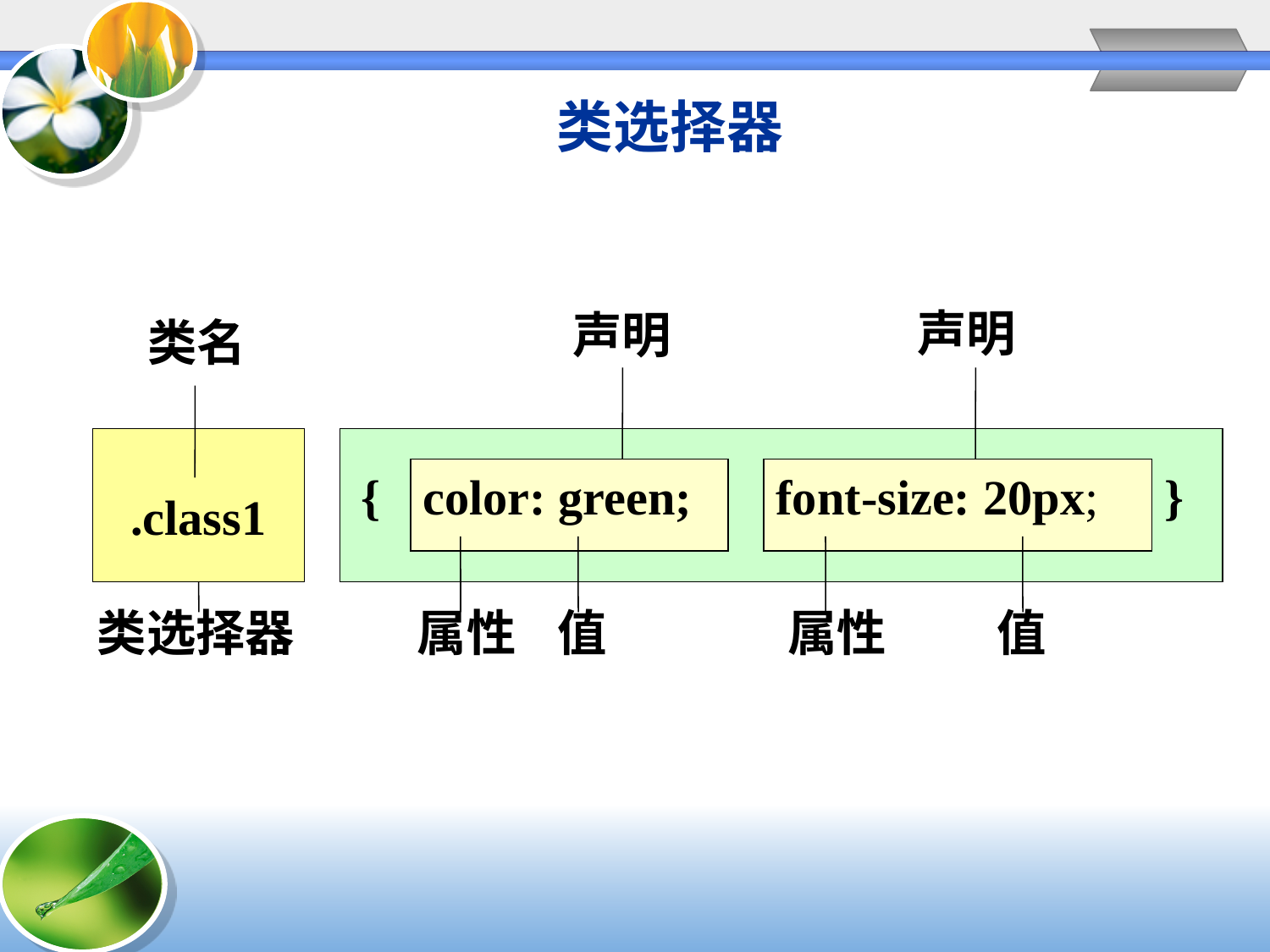

# 类选择器

声明
声明
类名

.class1

{
color: green;
font-size: 20px;
}

类选择器
属性
值
属性
值